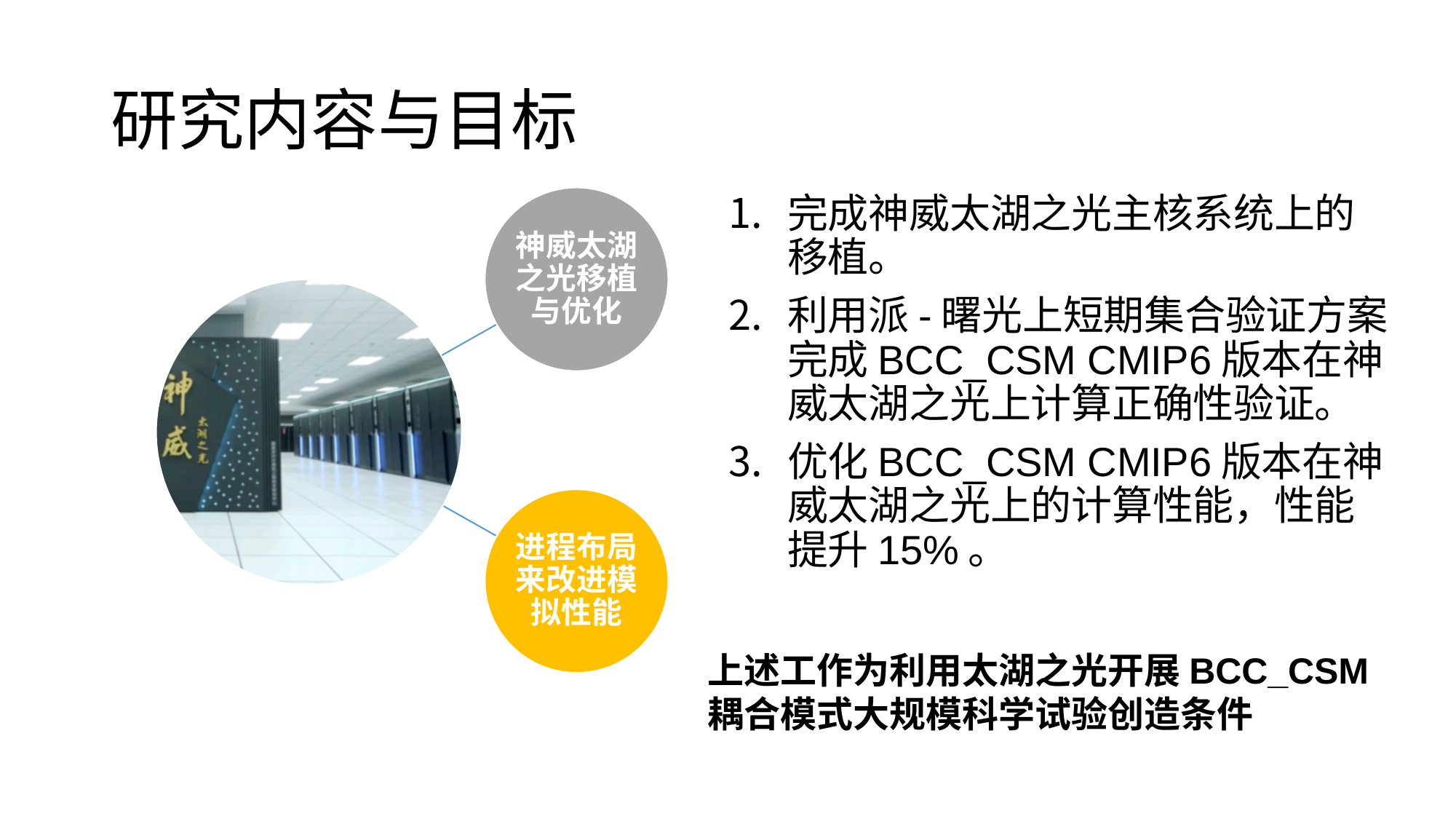

# 研究内容与目标
神威太湖之光移植与优化
进程布局来改进模拟性能
完成神威太湖之光主核系统上的移植。
利用派-曙光上短期集合验证方案完成BCC_CSM CMIP6版本在神威太湖之光上计算正确性验证。
优化BCC_CSM CMIP6版本在神威太湖之光上的计算性能，性能提升15%。
上述工作为利用太湖之光开展BCC_CSM耦合模式大规模科学试验创造条件